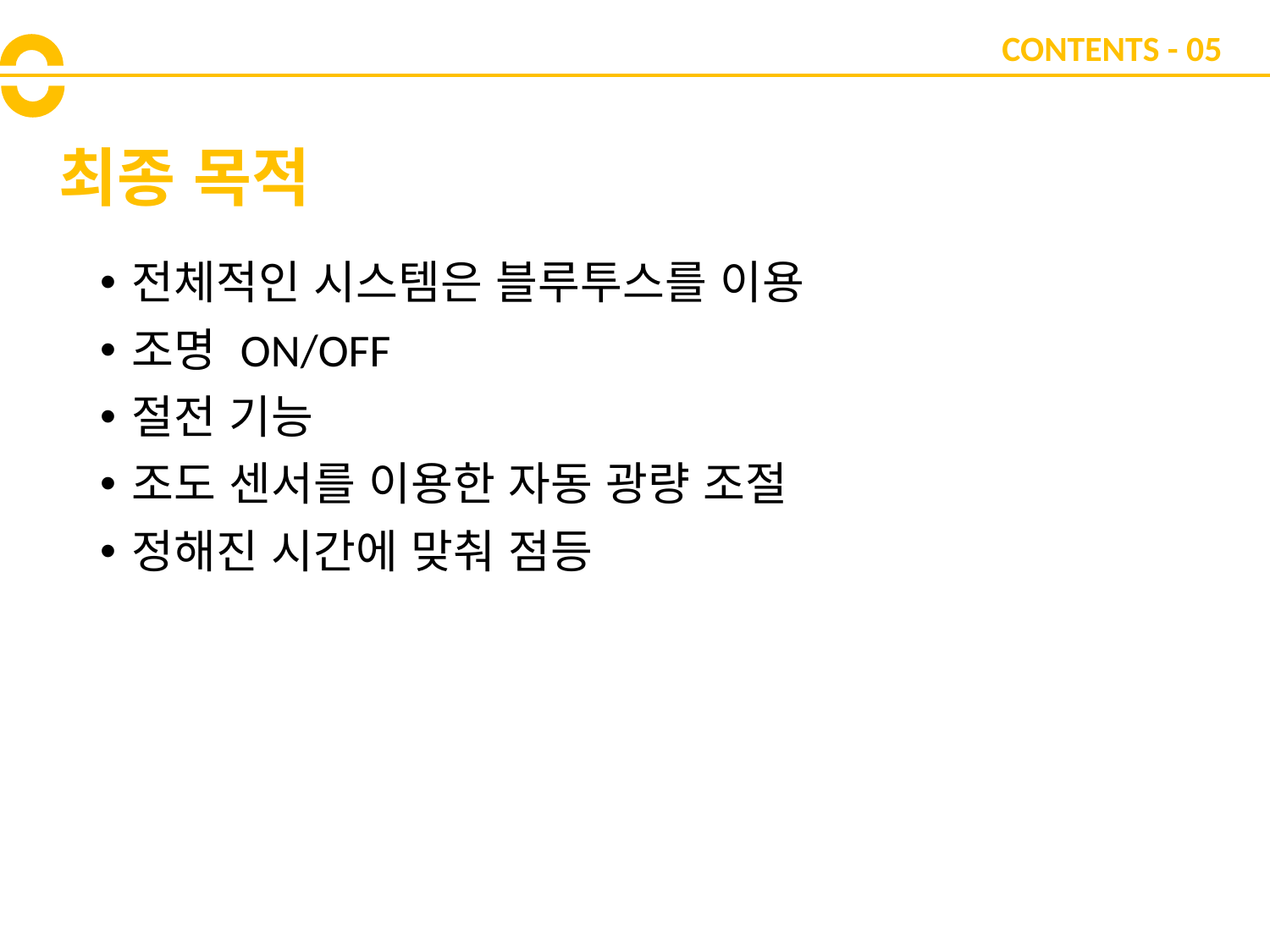

CONTENTS - 05

# 최종 목적
전체적인 시스템은 블루투스를 이용
조명 ON/OFF
절전 기능
조도 센서를 이용한 자동 광량 조절
정해진 시간에 맞춰 점등